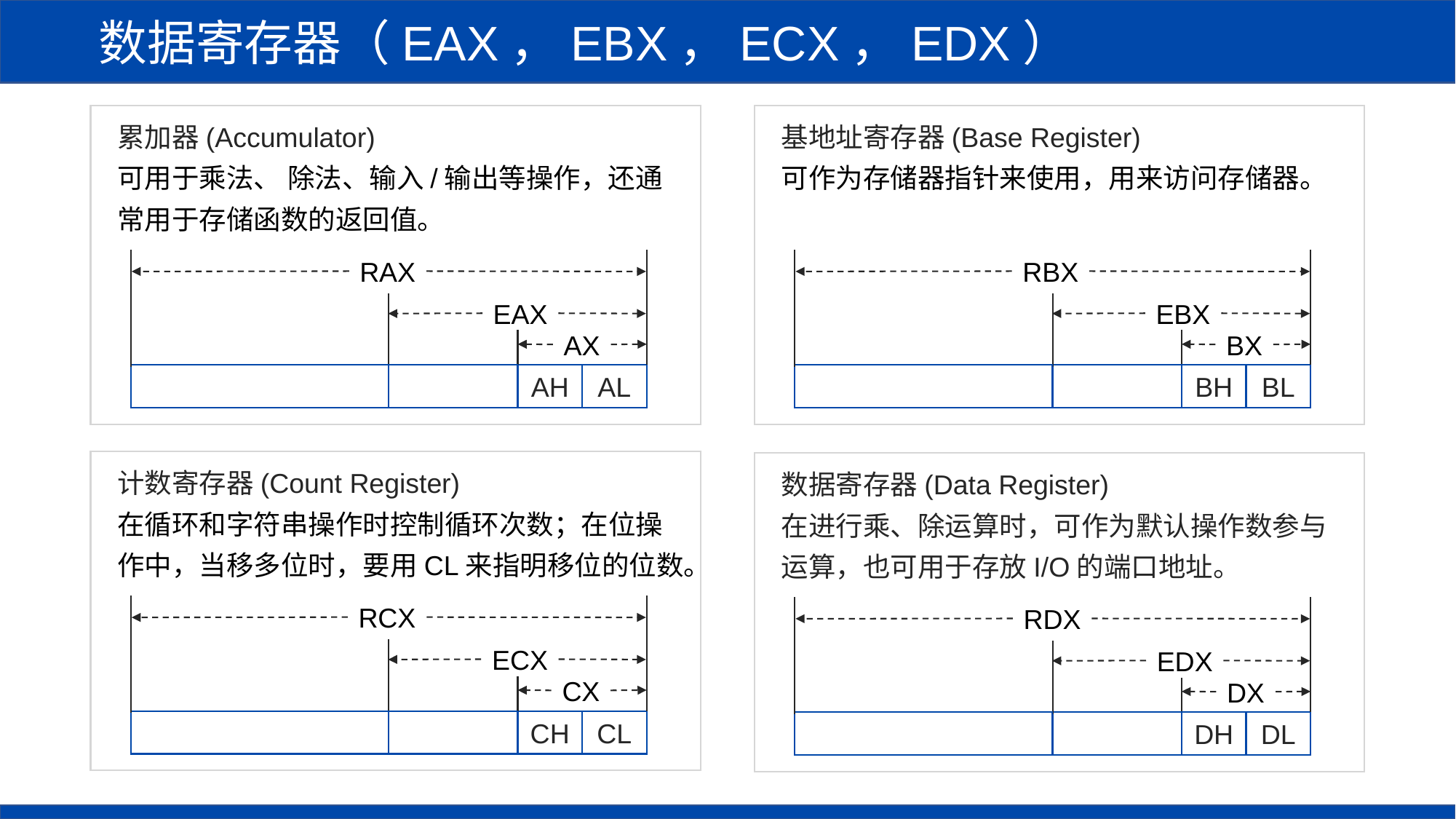

数据寄存器（EAX，EBX，ECX，EDX）

累加器(Accumulator)
可用于乘法、 除法、输入/输出等操作，还通常用于存储函数的返回值。
基地址寄存器(Base Register)
可作为存储器指针来使用，用来访问存储器。
RAX
EAX
AX

AH
AL
RBX
EBX
BX

BH
BL

计数寄存器(Count Register)
在循环和字符串操作时控制循环次数；在位操作中，当移多位时，要用CL来指明移位的位数。

数据寄存器(Data Register)
在进行乘、除运算时，可作为默认操作数参与运算，也可用于存放I/O的端口地址。
RCX
ECX
CX

CH
CL
RDX
EDX
DX

DH
DL